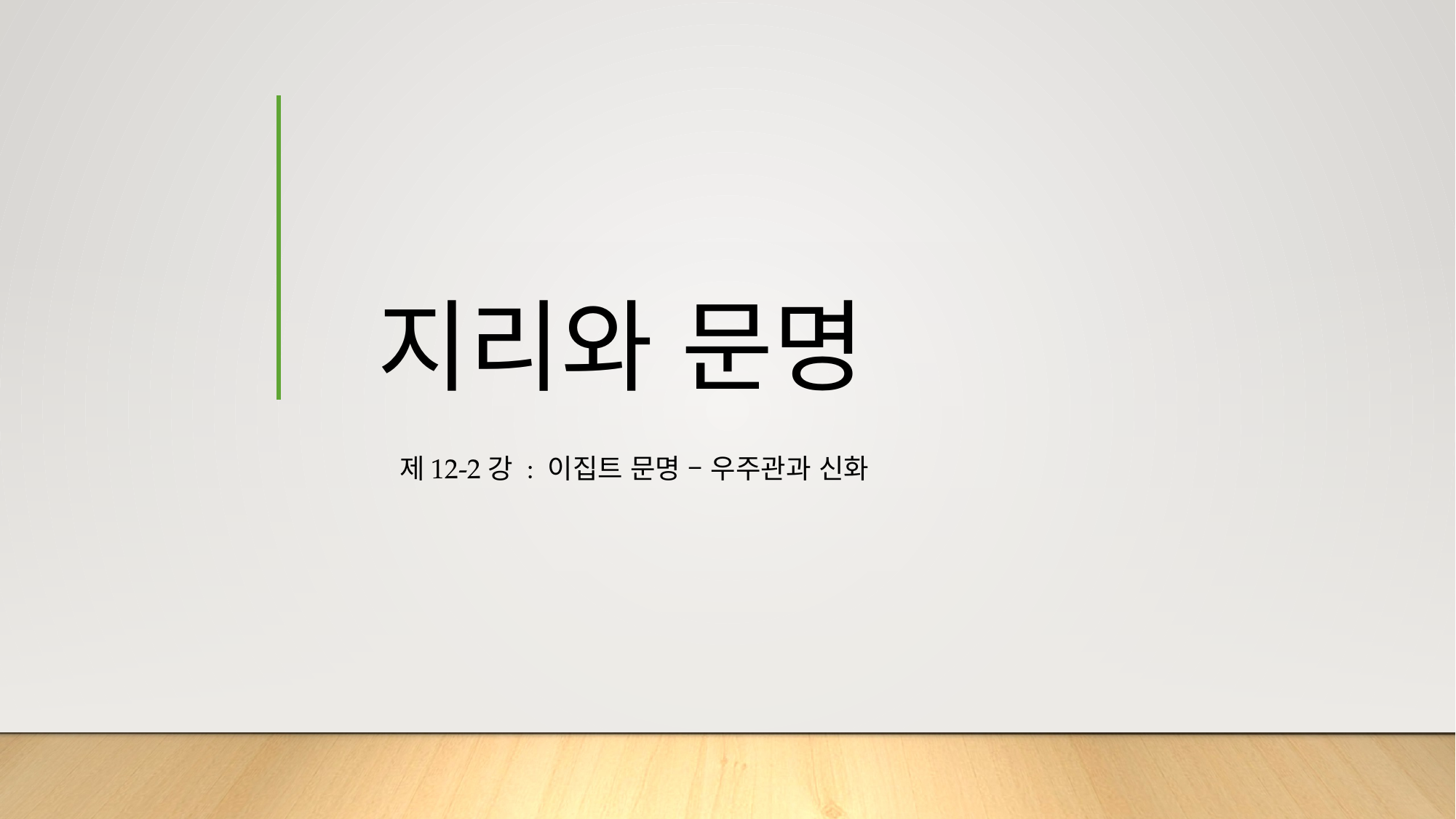

# 지리와 문명
제12-2강 : 이집트 문명 – 우주관과 신화